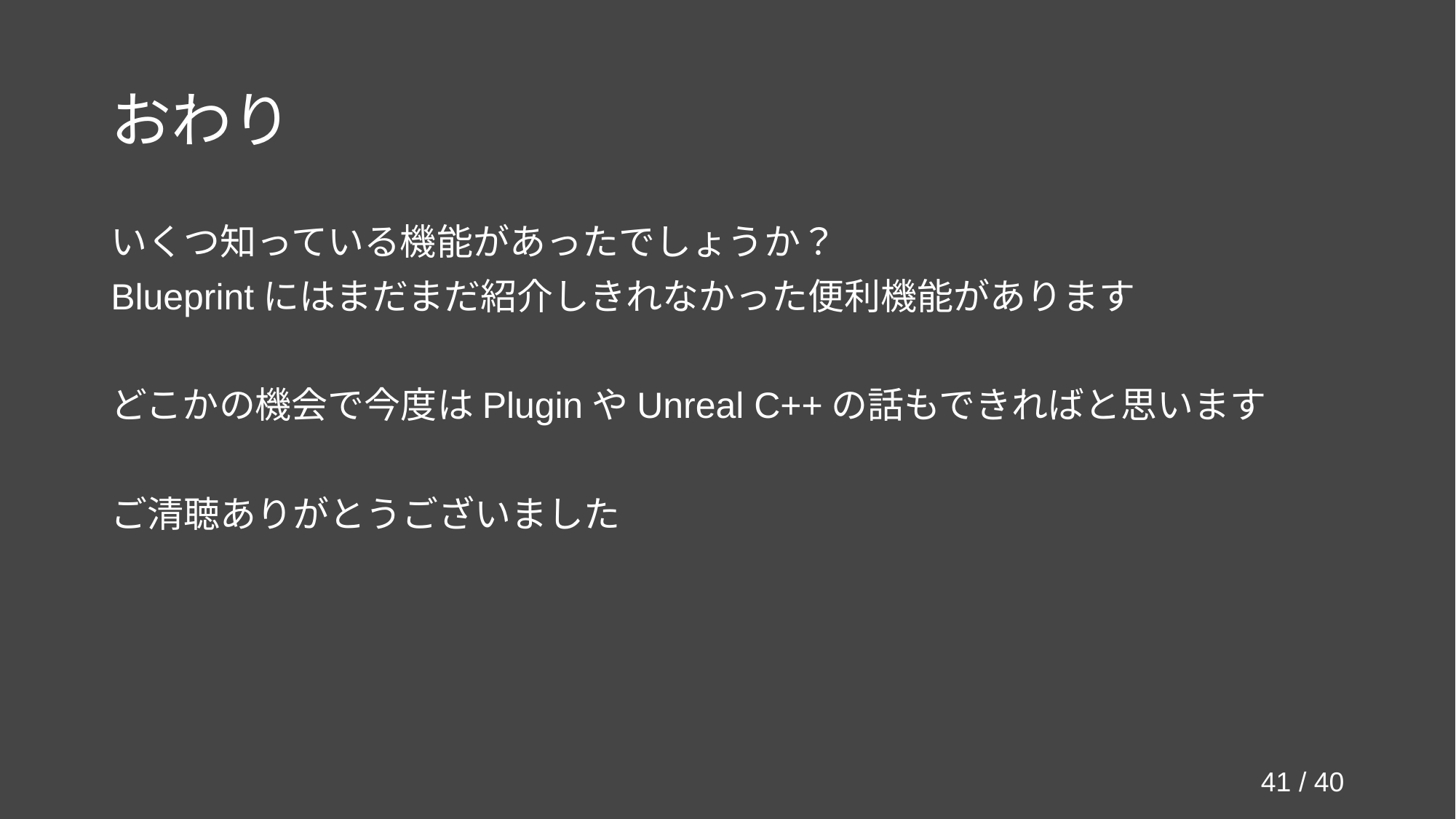

# おわり
いくつ知っている機能があったでしょうか？
Blueprintにはまだまだ紹介しきれなかった便利機能があります

どこかの機会で今度はPluginやUnreal C++の話もできればと思います

ご清聴ありがとうございました
41 / 40